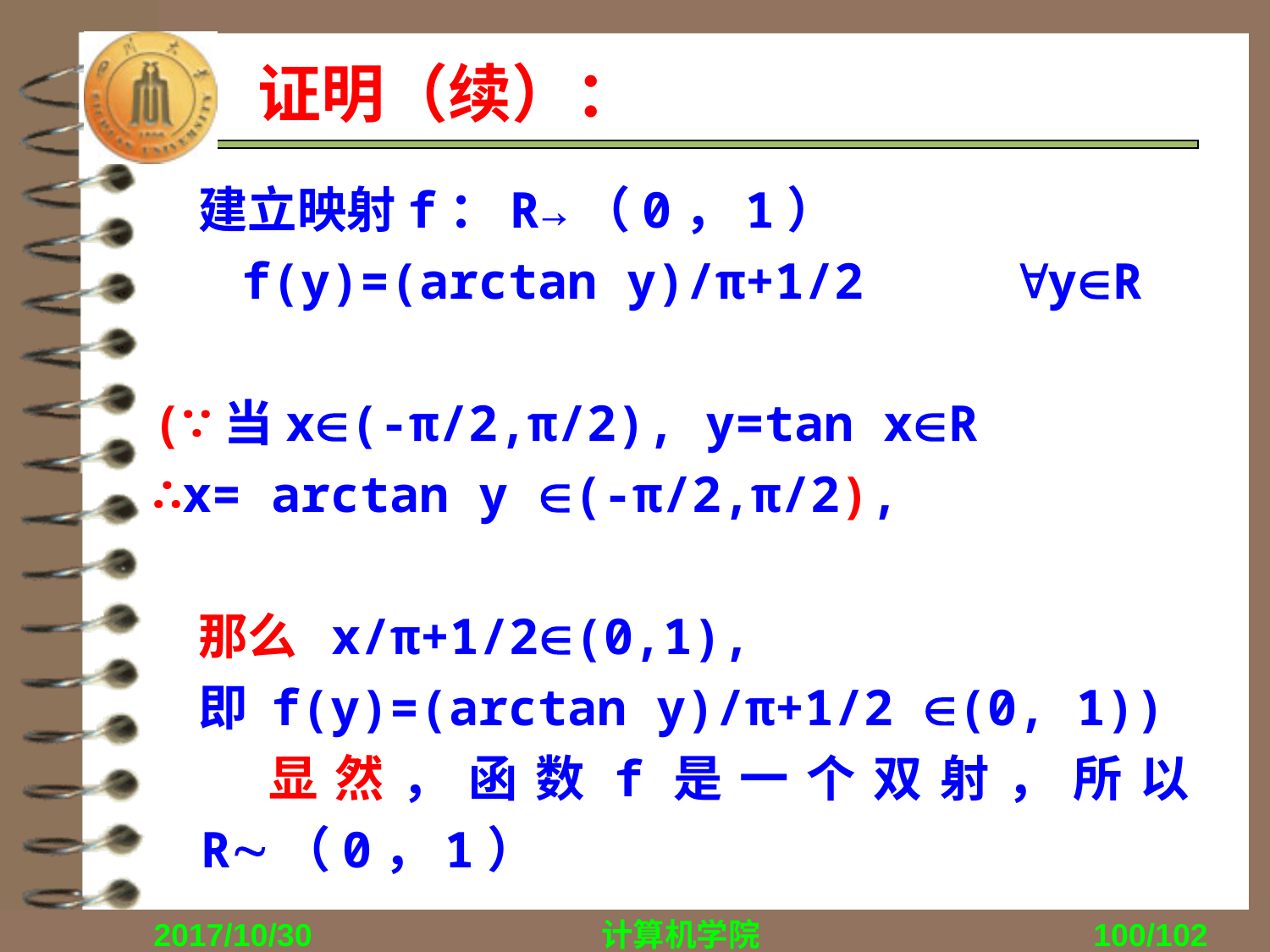

# 证明（续）：
   建立映射f：R→（0，1）
   f(y)=(arctan y)/π+1/2     ∀y∈R

(∵当x∈(-π/2,π/2), y=tan x∈R
∴x= arctan y ∈(-π/2,π/2),

   那么  x/π+1/2∈(0,1),
   即 f(y)=(arctan y)/π+1/2 ∈(0, 1))
   显然，函数f是一个双射，所以R∼（0，1）
2017/10/30
计算机学院
100/102